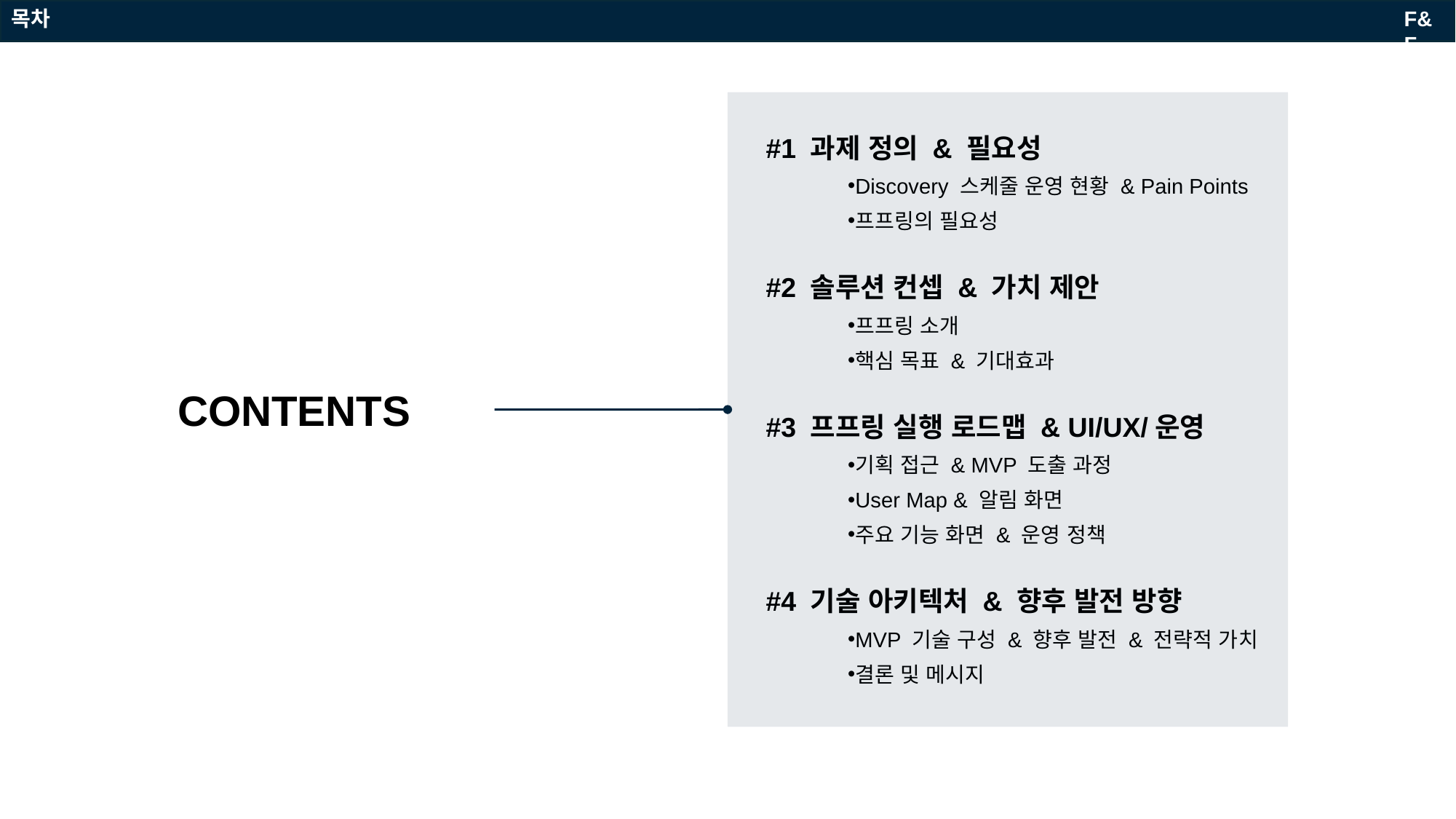

목차

목차

F&F

|  | 슬라이드 제목 | 주요 내용 |
| --- | --- | --- |
| 1 | 스케줄 운영 현황 & Pain Points | Discovery 기존 일정 운영 방식과 문제점 |
| 2 | 프프링의 필요성 | 자동화 일정 관리의 필연적 도입 배경 |
| 3 | 프프링 소개 & 목표 | 프프링이란 무엇인가, 핵심 목표 |
| 4 | 기획 접근 & MVP 도출 과정 | MLB 벤치마킹 → Discovery 최적화 → MVP 개발 흐름 |
| 5 | 프프링 핵심 기능 & 주요 기능 화면 | D‑Day 알림, 편집/추가, 변경필터, 자동 생성 기능과 화면 예시 |
| 6 | 운영 정책 맞춤화 | 권한 설정·수정 범위 등 Discovery 전용 운영 정책 |
| 7 | 기술 고도화 & User Journey Map | MVP vs 정식 서비스 기술 비교 & 사용자 여정 |
| 8 | 기대 효과 & 전략적 가치 & 결론 | 핵심 기대 효과와 전사 확장 가능성 |

#1 과제 정의 & 필요성
Discovery 스케줄 운영 현황 & Pain Points
프프링의 필요성

#2 솔루션 컨셉 & 가치 제안
프프링 소개
핵심 목표 & 기대효과

#3 프프링 실행 로드맵 & UI/UX/운영
기획 접근 & MVP 도출 과정
User Map & 알림 화면
주요 기능 화면 & 운영 정책

#4 기술 아키텍처 & 향후 발전 방향
MVP 기술 구성 & 향후 발전 & 전략적 가치
결론 및 메시지
CONTENTS